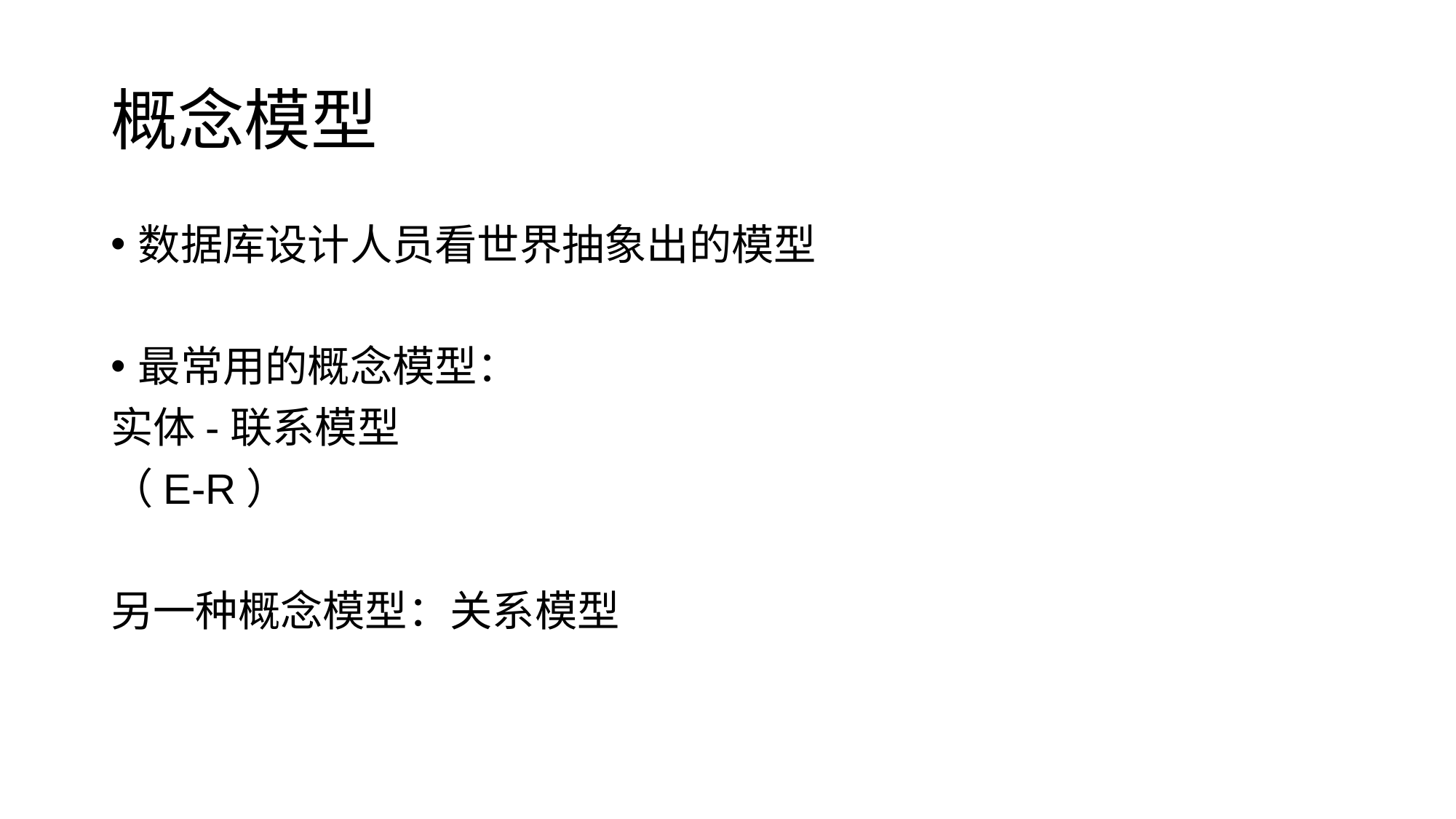

# 概念模型
数据库设计人员看世界抽象出的模型

最常用的概念模型：
实体-联系模型
（E-R）

另一种概念模型：关系模型